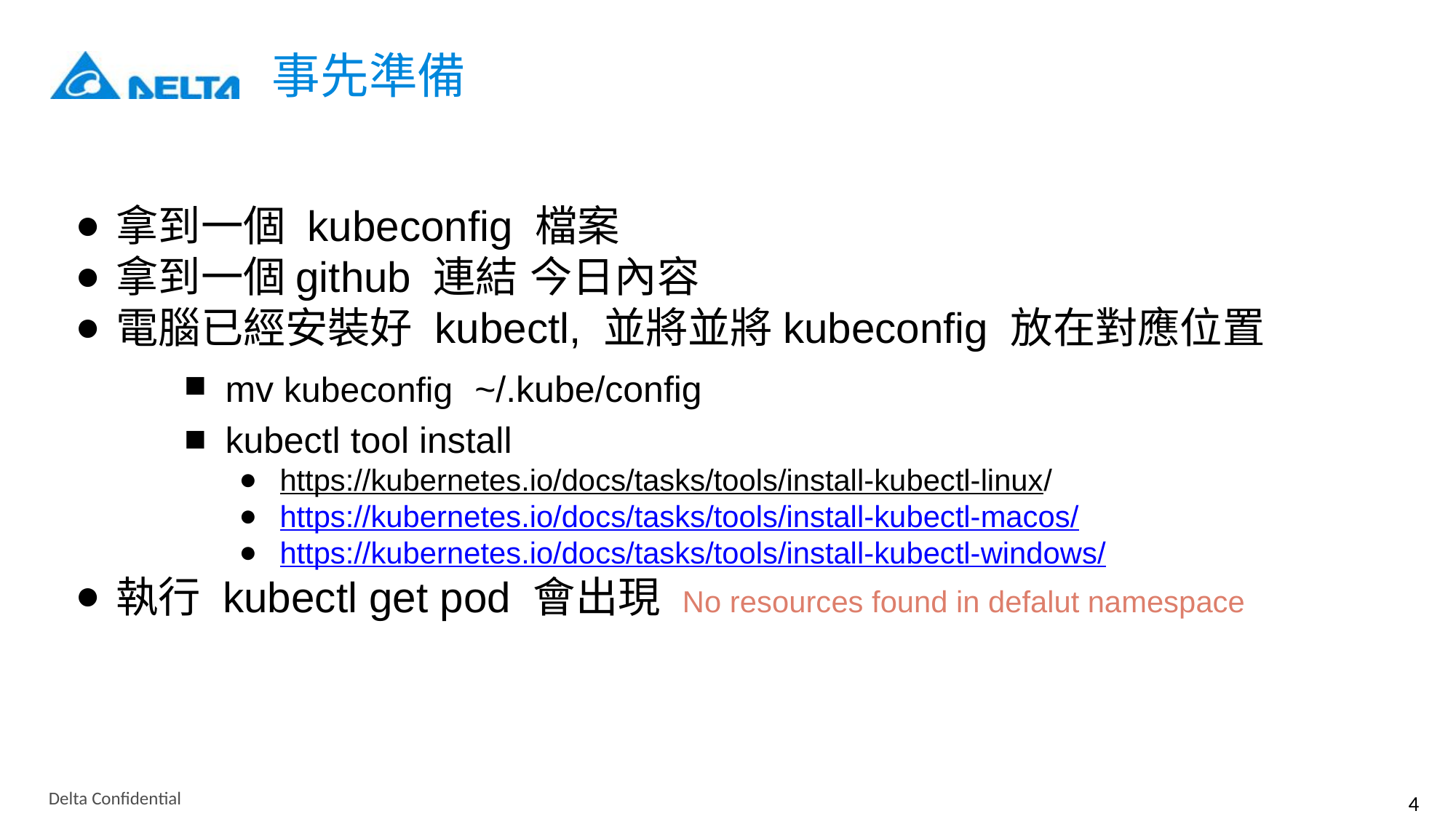

# 事先準備

拿到一個 kubeconfig 檔案
拿到一個github 連結 今日內容
電腦已經安裝好 kubectl, 並將並將kubeconfig 放在對應位置
mv kubeconfig  ~/.kube/config
kubectl tool install
https://kubernetes.io/docs/tasks/tools/install-kubectl-linux/
https://kubernetes.io/docs/tasks/tools/install-kubectl-macos/
https://kubernetes.io/docs/tasks/tools/install-kubectl-windows/
執行 kubectl get pod 會出現 No resources found in defalut namespace